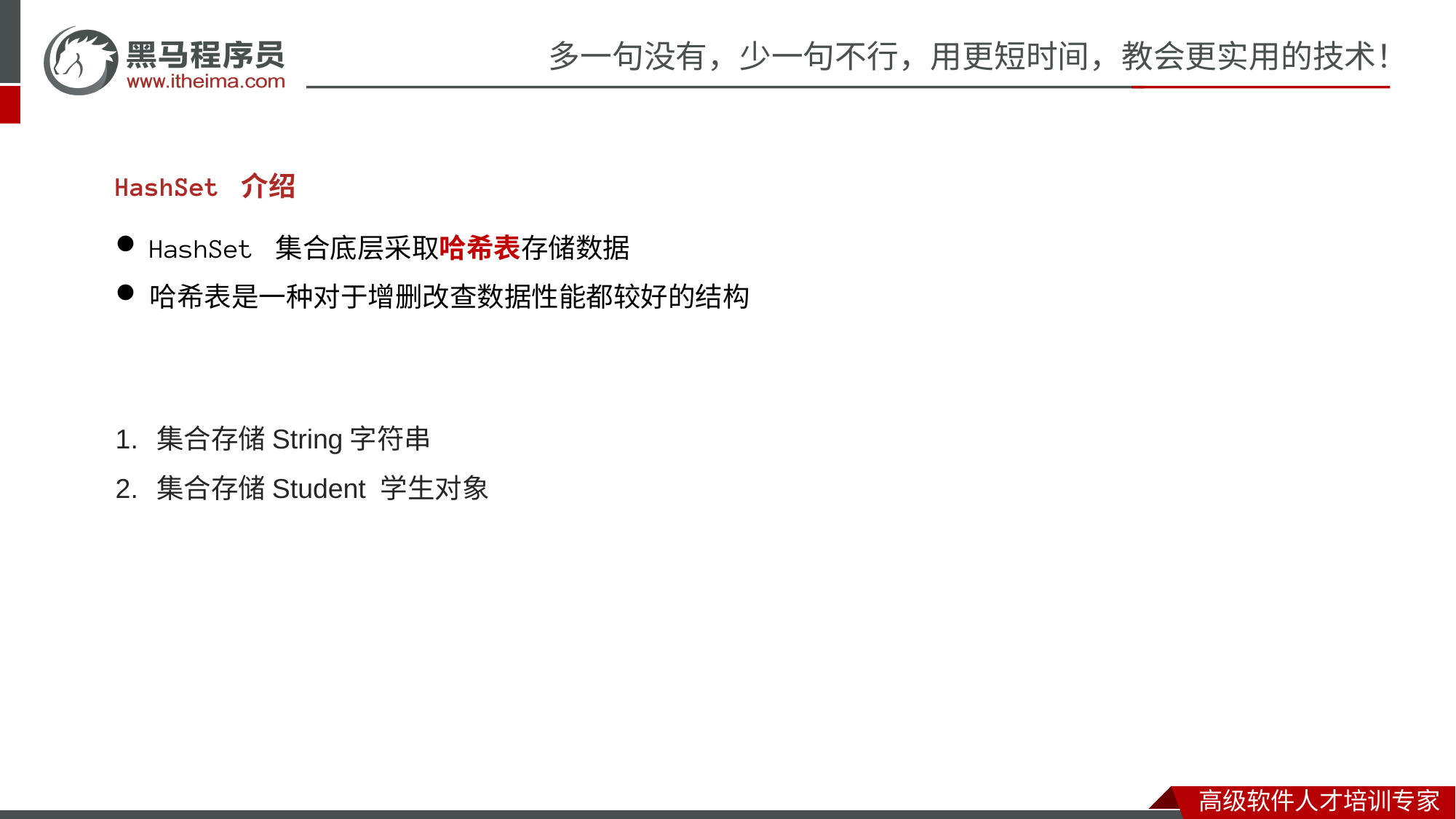

HashSet 介绍
HashSet 集合底层采取哈希表存储数据
哈希表是一种对于增删改查数据性能都较好的结构
集合存储String字符串
集合存储Student 学生对象